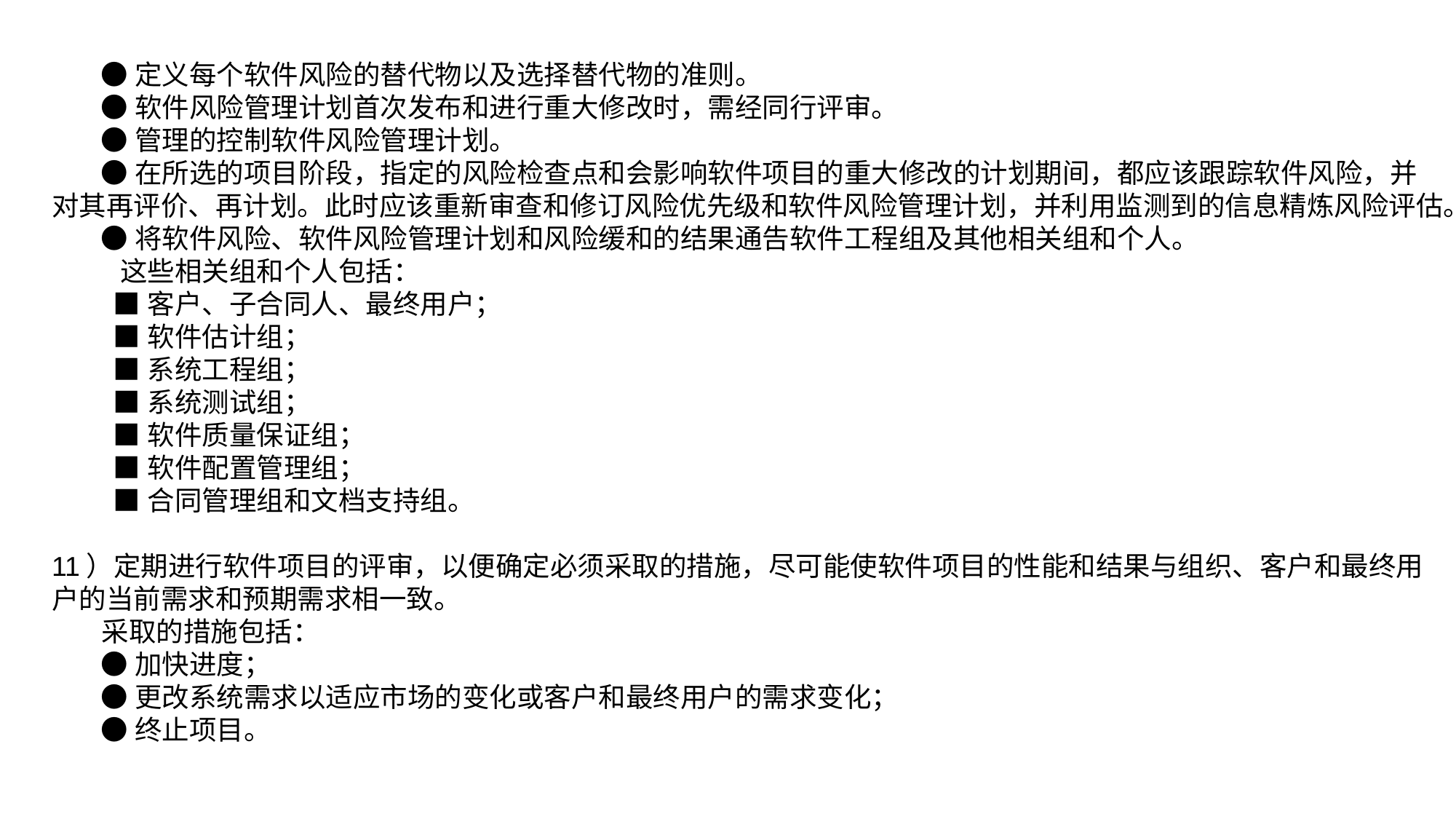

●定义每个软件风险的替代物以及选择替代物的准则。
        ●软件风险管理计划首次发布和进行重大修改时，需经同行评审。
        ●管理的控制软件风险管理计划。
        ●在所选的项目阶段，指定的风险检查点和会影响软件项目的重大修改的计划期间，都应该跟踪软件风险，并对其再评价、再计划。此时应该重新审查和修订风险优先级和软件风险管理计划，并利用监测到的信息精炼风险评估。
        ●将软件风险、软件风险管理计划和风险缓和的结果通告软件工程组及其他相关组和个人。
          这些相关组和个人包括：
          ■客户、子合同人、最终用户；
          ■软件估计组；
          ■系统工程组；
          ■系统测试组；
          ■软件质量保证组；
          ■软件配置管理组；
          ■合同管理组和文档支持组。

11）定期进行软件项目的评审，以便确定必须采取的措施，尽可能使软件项目的性能和结果与组织、客户和最终用户的当前需求和预期需求相一致。
       采取的措施包括：
        ●加快进度；
        ●更改系统需求以适应市场的变化或客户和最终用户的需求变化；
        ●终止项目。